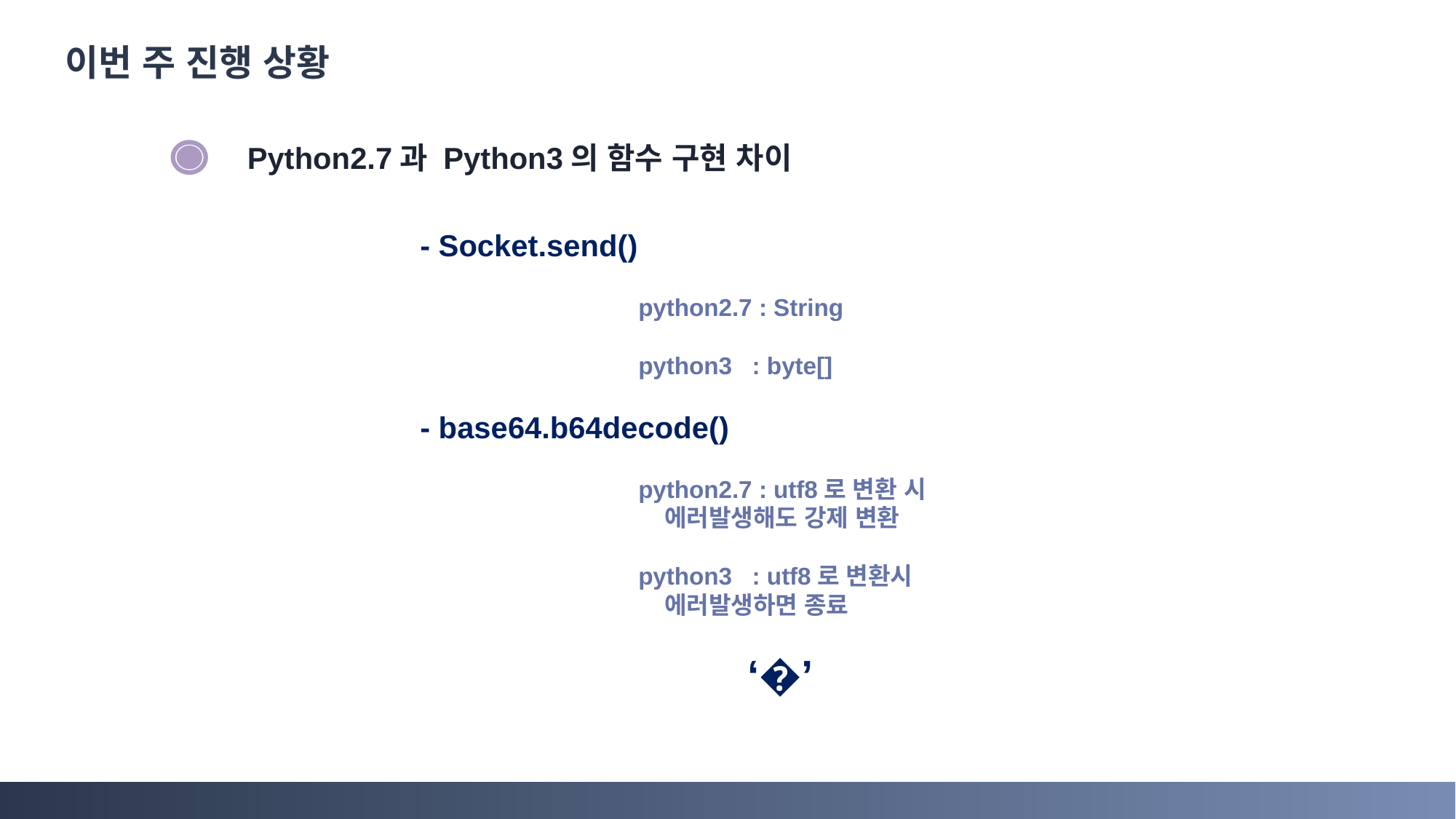

이번 주 진행 상황
Python2.7과 Python3의 함수 구현 차이

	- Socket.send()

			python2.7 : String

			python3   : byte[]

	- base64.b64decode()

			python2.7 : utf8로 변환 시
			   에러발생해도 강제 변환

			python3   : utf8로 변환시
			   에러발생하면 종료

				‘�’